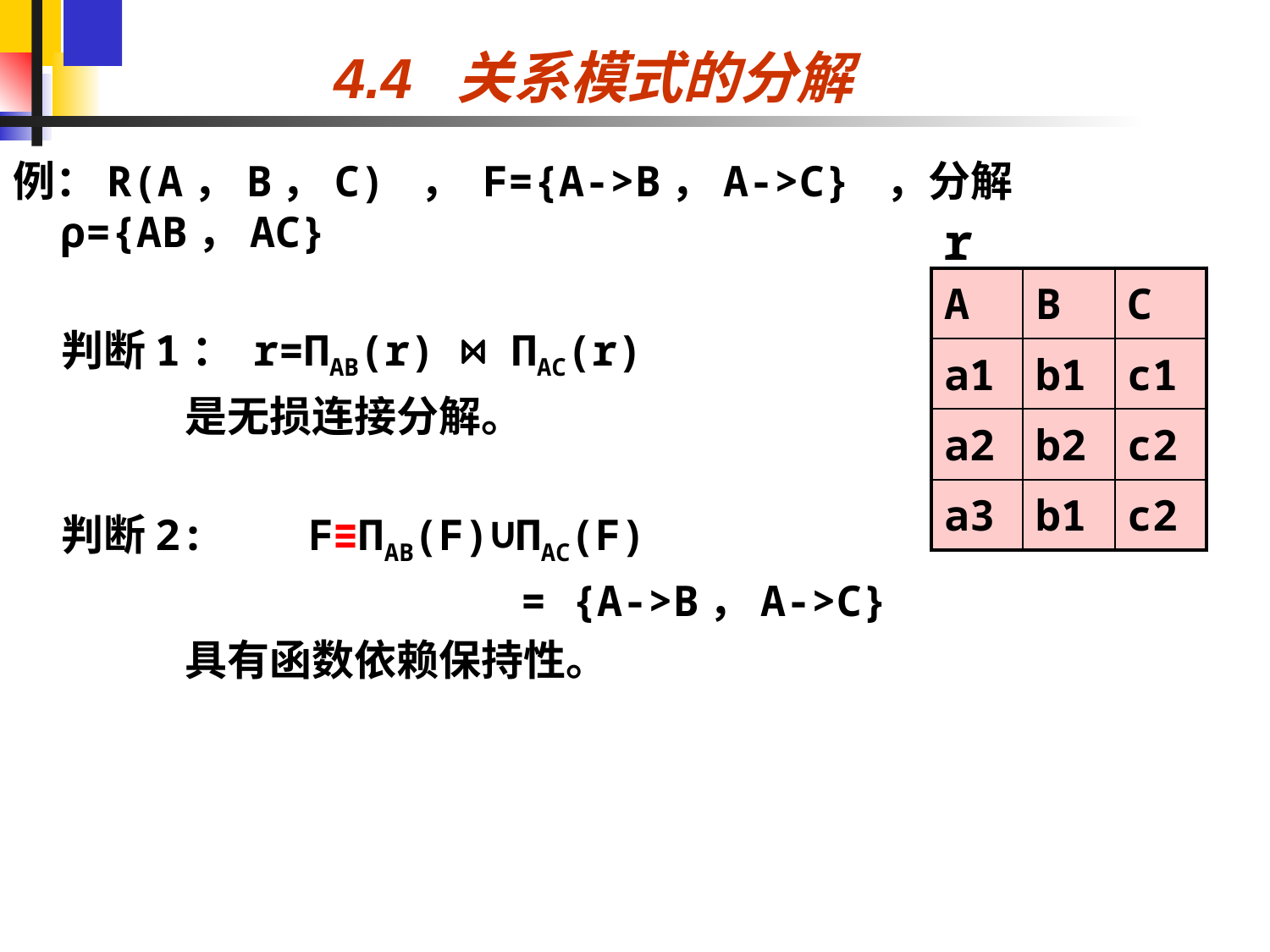

# 4.4  关系模式的分解
例：R(A，B，C) ， F={A->B，A->C} ，分解ρ={AB，AC}

    判断1： r=ΠAB(r) ⋈ ΠAC(r)
                 是无损连接分解。

    判断2:    F≡ΠAB(F)∪ΠAC(F)
                    = {A->B，A->C}
                 具有函数依赖保持性。

r
| A | B | C |
| --- | --- | --- |
| a1 | b1 | c1 |
| a2 | b2 | c2 |
| a3 | b1 | c2 |